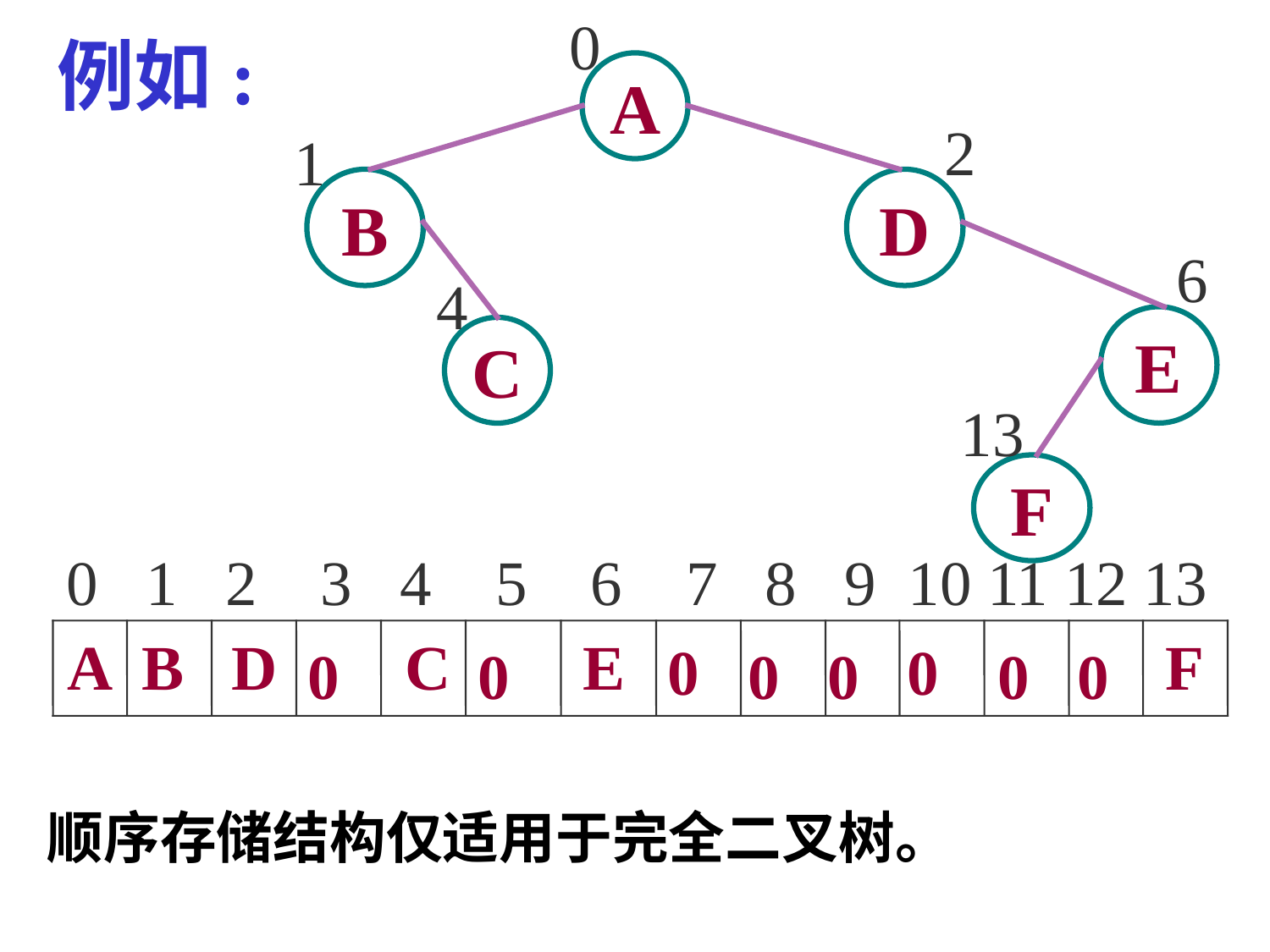

0
例如:
A

B
D

E
C

F
2
1
6
4
13
 0   1   2    3   4    5    6    7   8   9  10 11 12 13

 A  B   D
C
E
 F
0
0
0
0
0
0
0
0
顺序存储结构仅适用于完全二叉树。